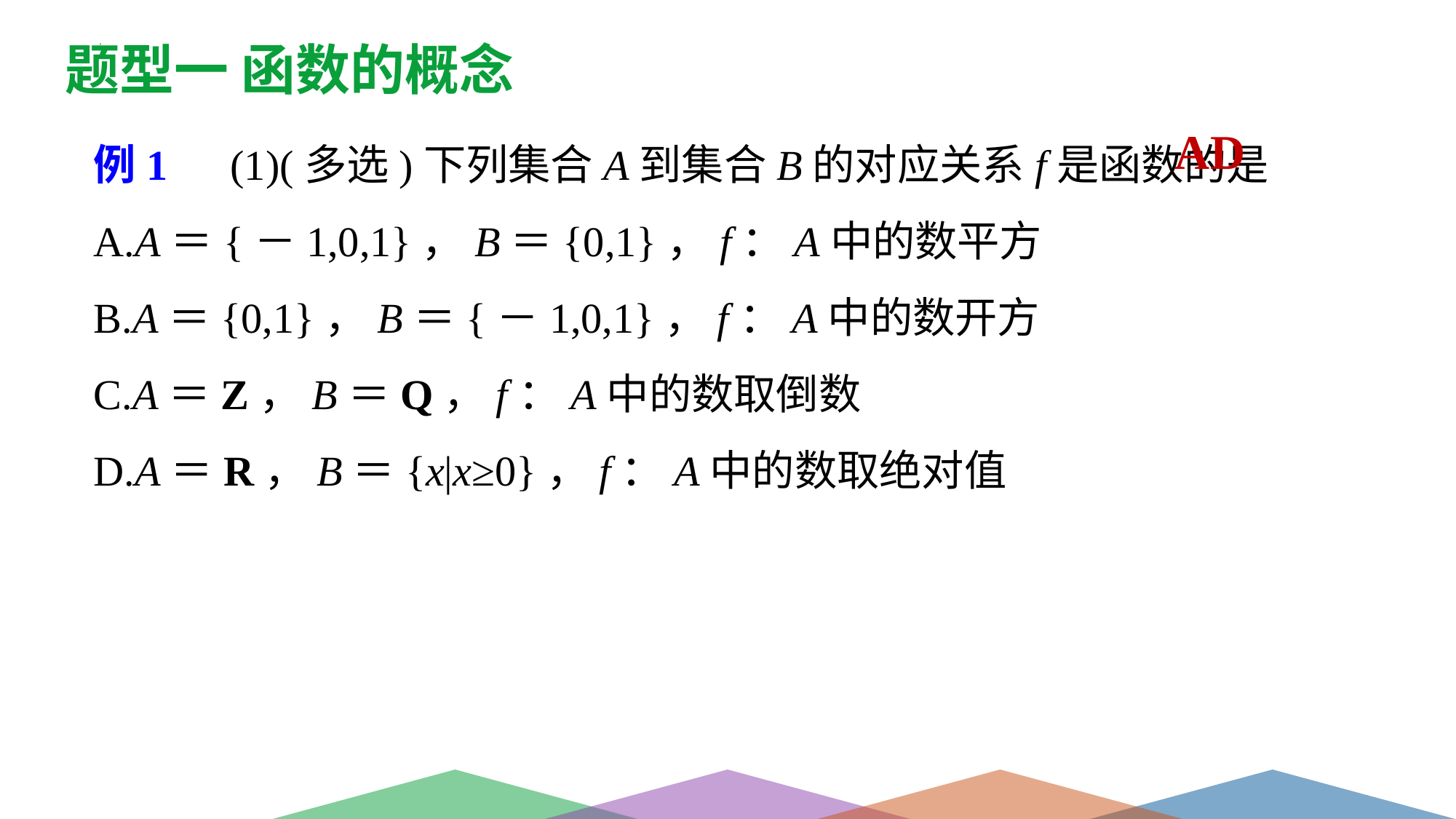

题型一 函数的概念

例1　(1)(多选)下列集合A到集合B的对应关系f是函数的是
A.A＝{－1,0,1}，B＝{0,1}，f：A中的数平方
B.A＝{0,1}，B＝{－1,0,1}，f：A中的数开方
C.A＝Z，B＝Q，f：A中的数取倒数
D.A＝R，B＝{x|x≥0}，f：A中的数取绝对值
AD